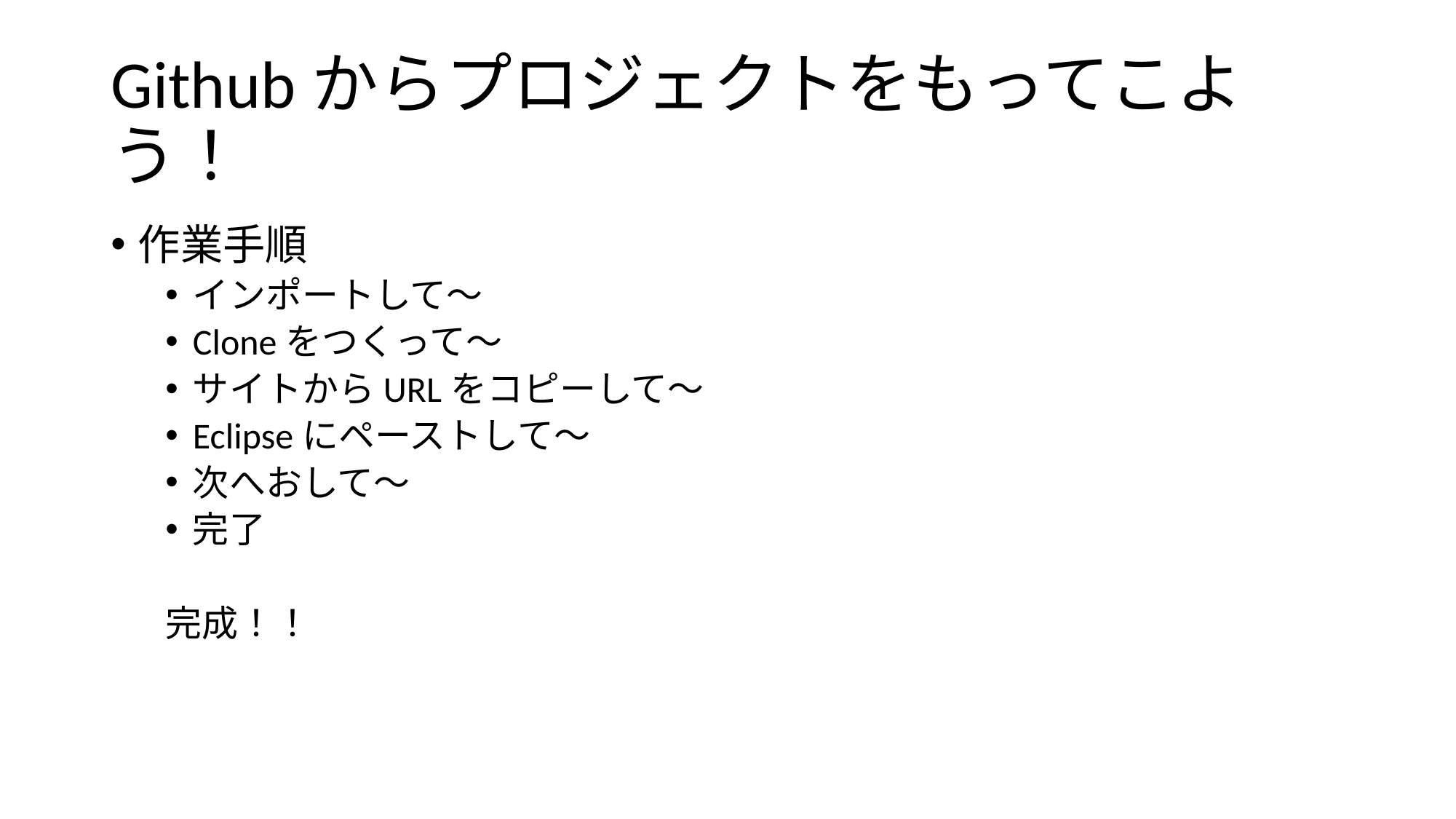

# Githubからプロジェクトをもってこよう！
作業手順
インポートして～
Cloneをつくって～
サイトからURLをコピーして～
Eclipseにペーストして～
次へおして～
完了

完成！！